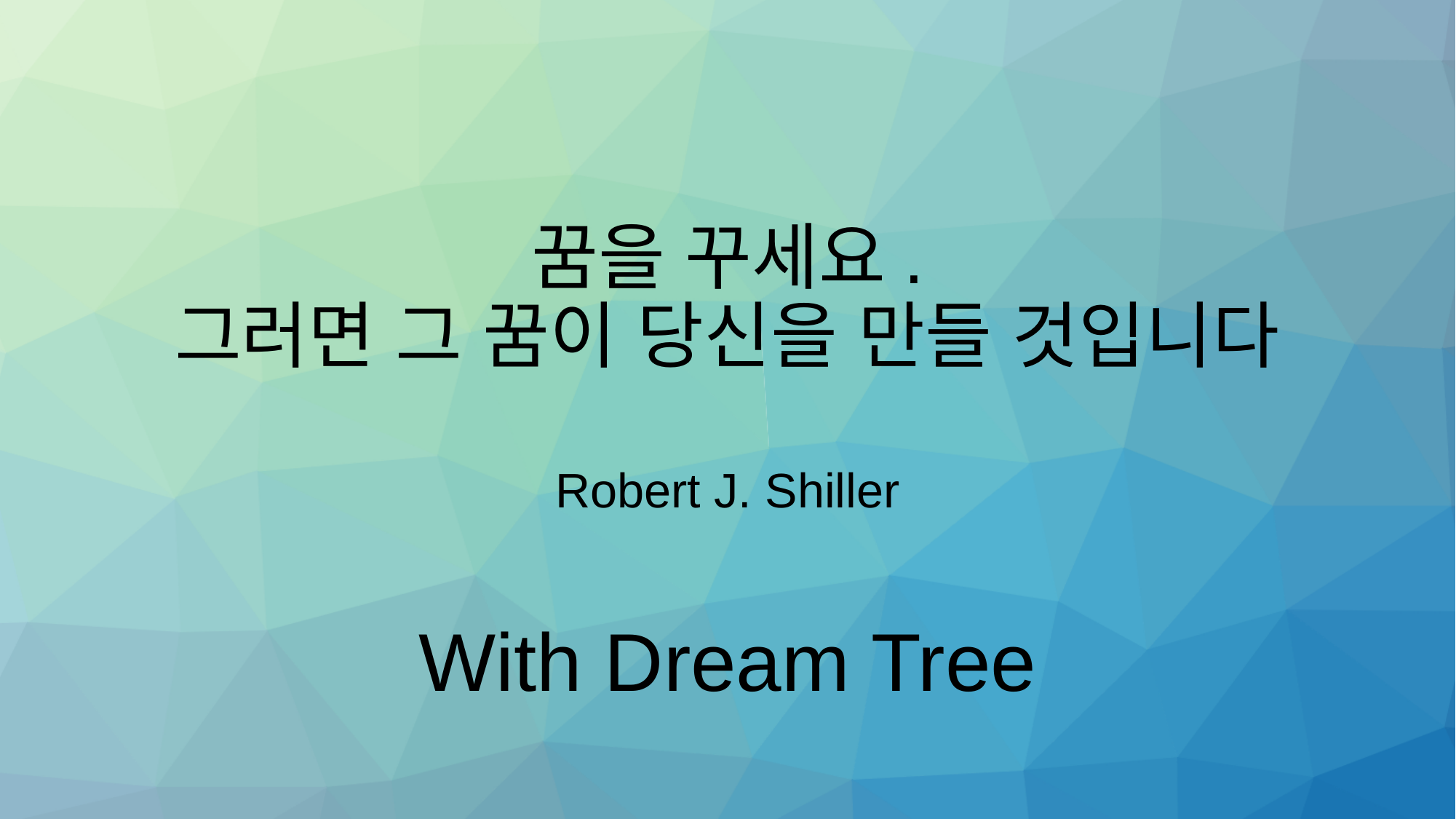

꿈을 꾸세요.
그러면 그 꿈이 당신을 만들 것입니다
Robert J. Shiller
With Dream Tree